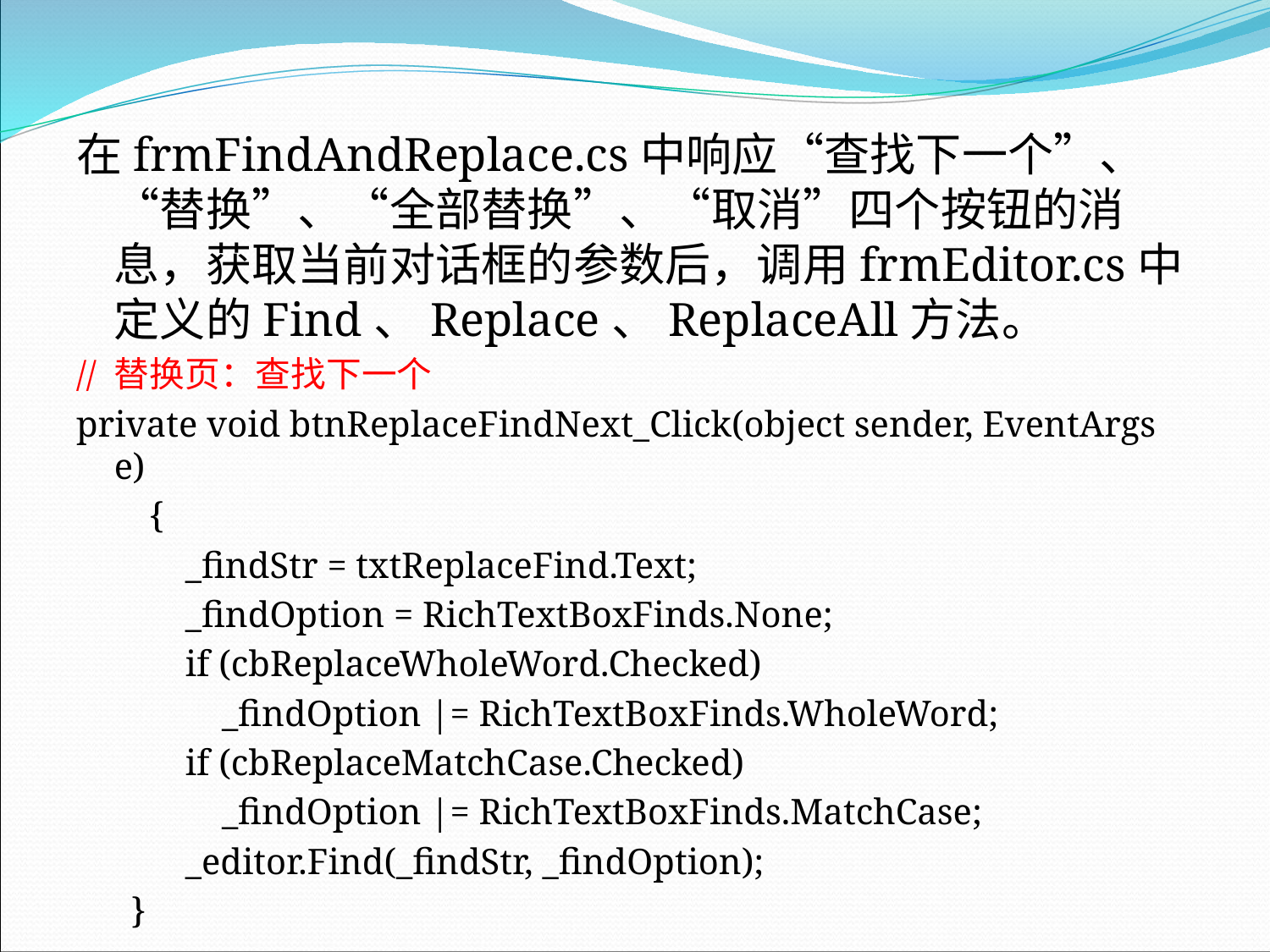

在frmFindAndReplace.cs中响应“查找下一个”、“替换”、“全部替换”、“取消”四个按钮的消息，获取当前对话框的参数后，调用frmEditor.cs中定义的Find、Replace、ReplaceAll方法。
// 替换页：查找下一个
private void btnReplaceFindNext_Click(object sender, EventArgs e)
        {
            _findStr = txtReplaceFind.Text;
            _findOption = RichTextBoxFinds.None;
            if (cbReplaceWholeWord.Checked)
                _findOption |= RichTextBoxFinds.WholeWord;
            if (cbReplaceMatchCase.Checked)
                _findOption |= RichTextBoxFinds.MatchCase;
            _editor.Find(_findStr, _findOption);
      }